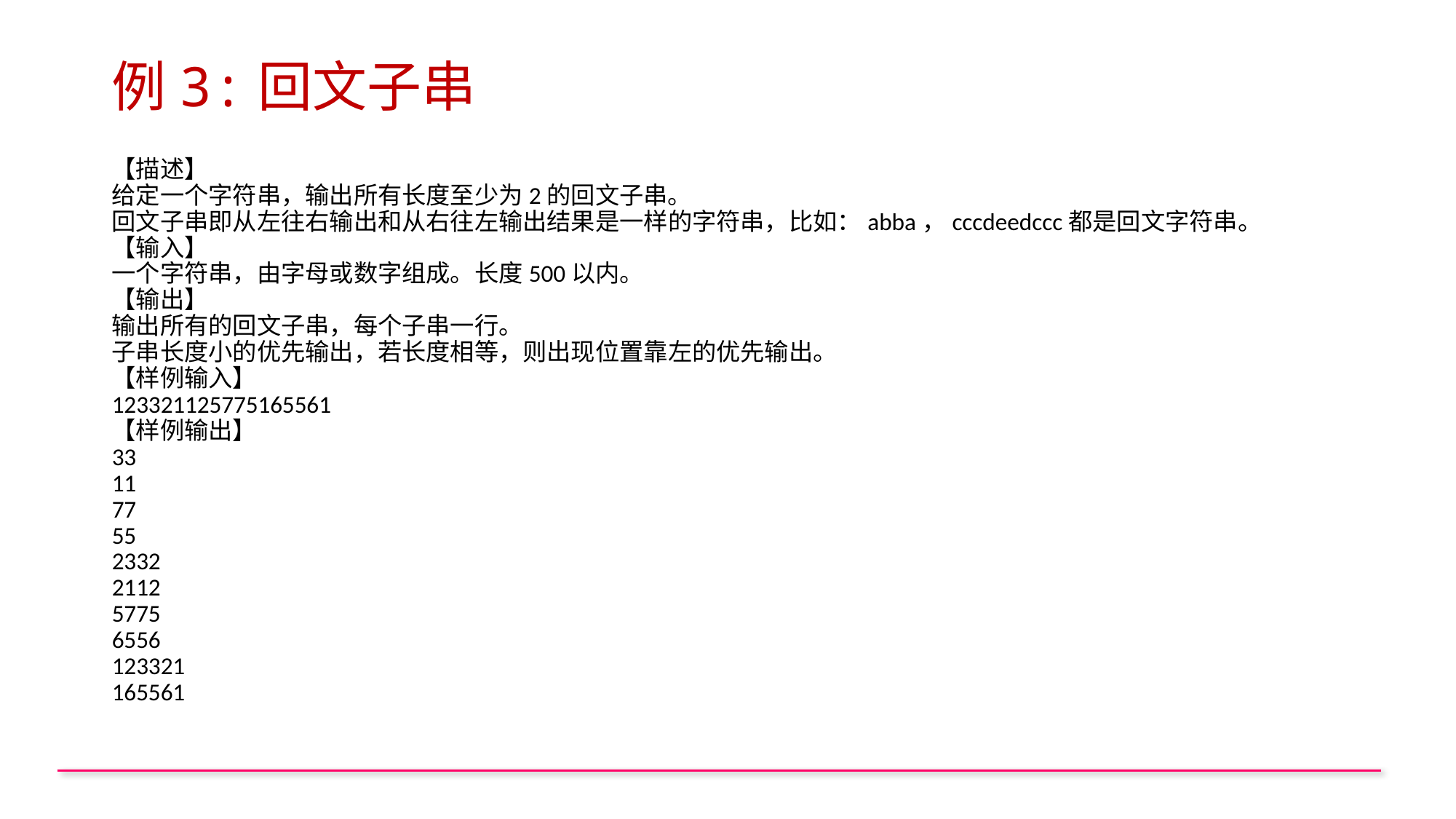

# 例3:回文子串
【描述】
给定一个字符串，输出所有长度至少为2的回文子串。
回文子串即从左往右输出和从右往左输出结果是一样的字符串，比如：abba，cccdeedccc都是回文字符串。
【输入】
一个字符串，由字母或数字组成。长度500以内。
【输出】
输出所有的回文子串，每个子串一行。
子串长度小的优先输出，若长度相等，则出现位置靠左的优先输出。
【样例输入】
123321125775165561
【样例输出】
33
11
77
55
2332
2112
5775
6556
123321
165561